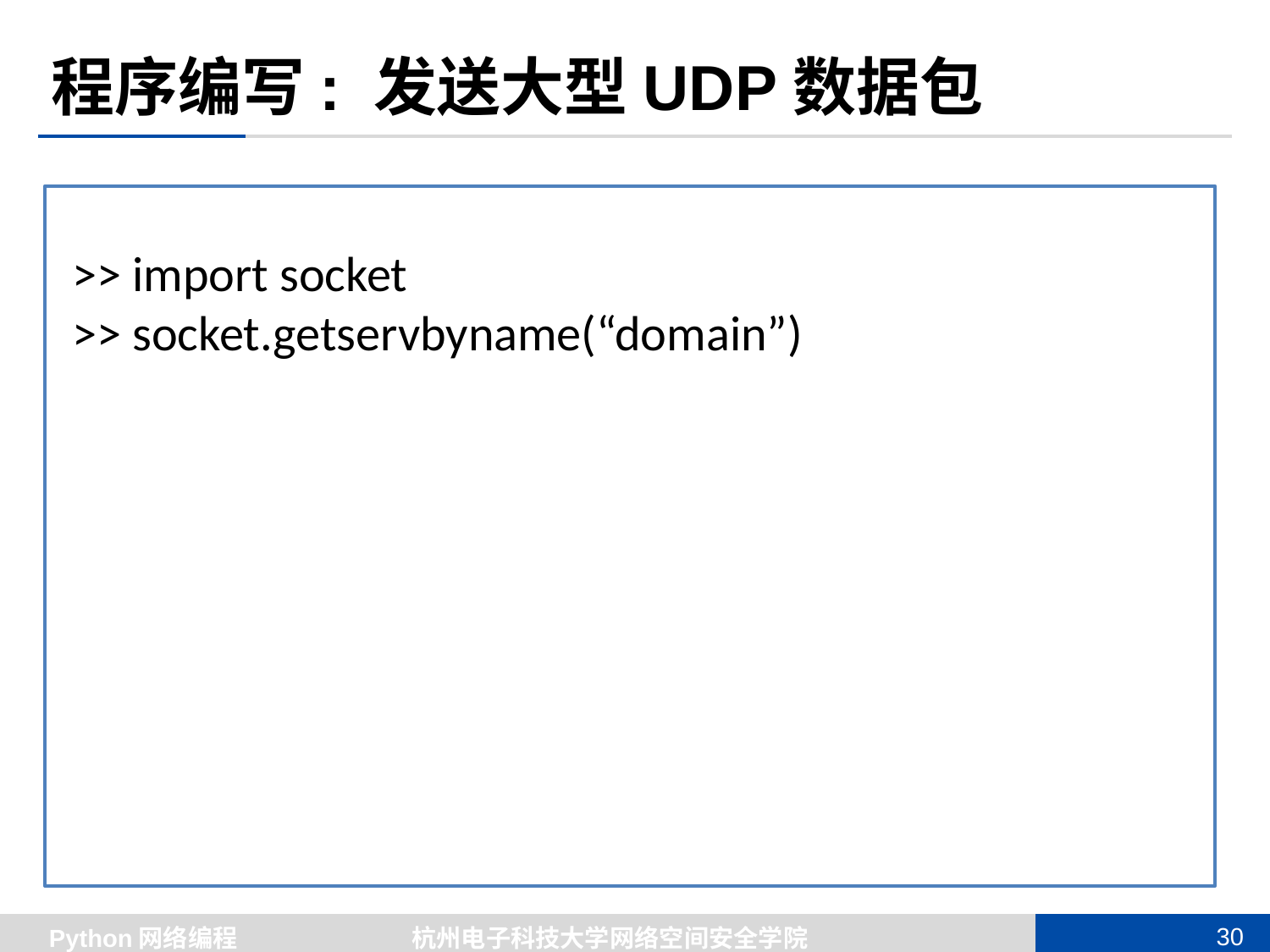

# 程序编写: 发送大型UDP数据包

>> import socket
>> socket.getservbyname(“domain”)